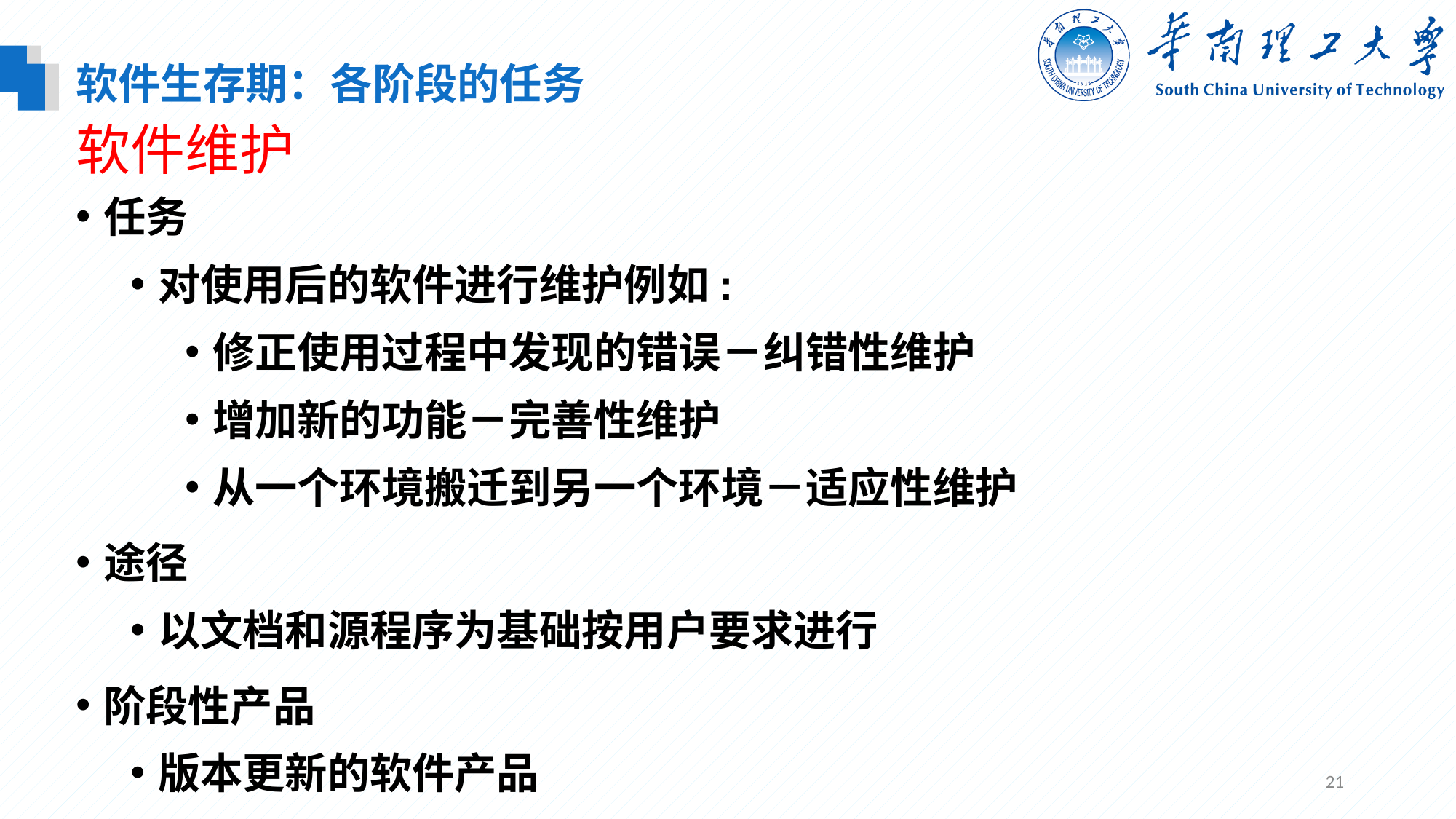

软件生存期：各阶段的任务
# 软件维护
任务
对使用后的软件进行维护例如:
修正使用过程中发现的错误－纠错性维护
增加新的功能－完善性维护
从一个环境搬迁到另一个环境－适应性维护
途径
以文档和源程序为基础按用户要求进行
阶段性产品
版本更新的软件产品
21